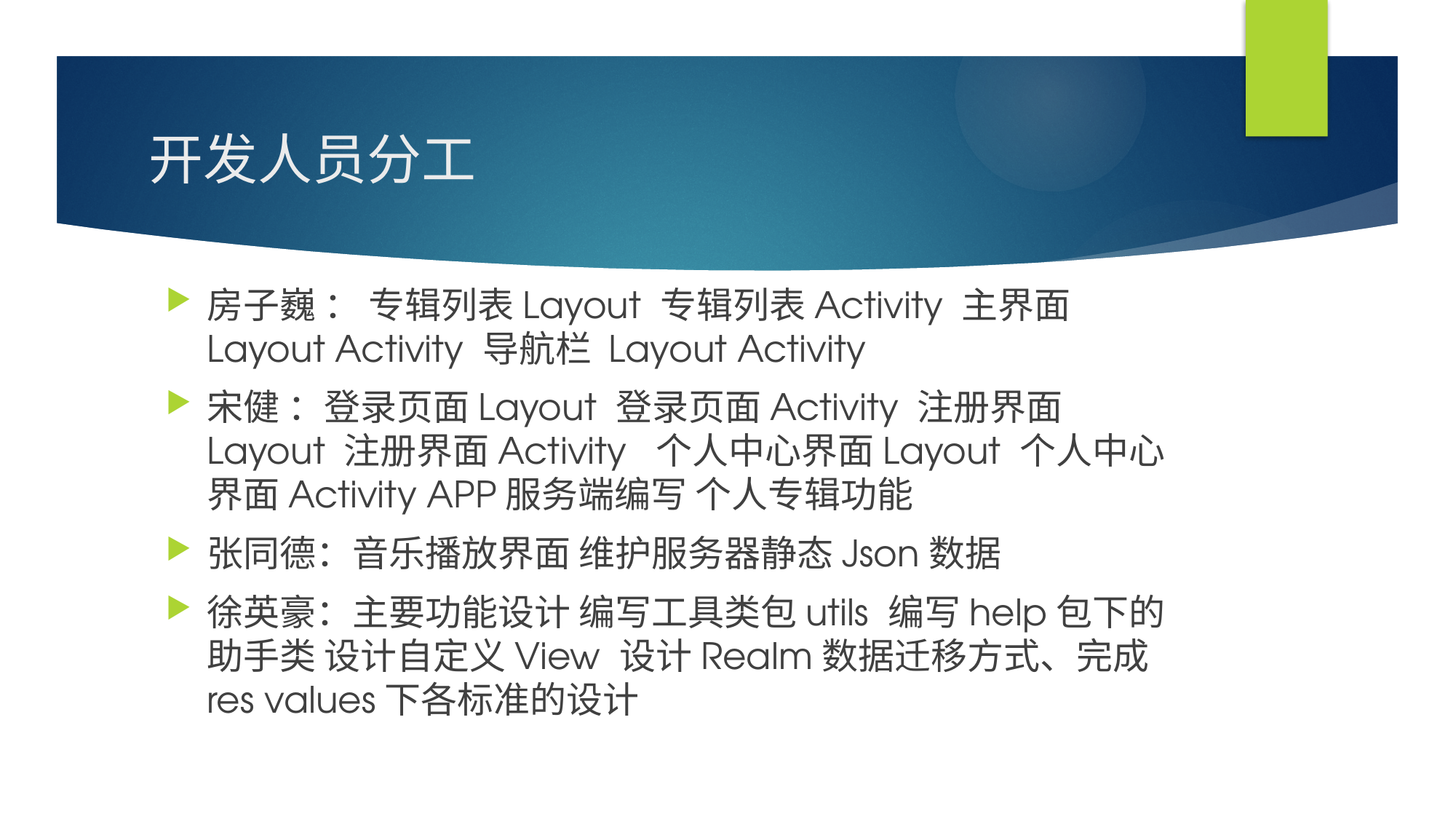

# 开发人员分工
房子巍 ： 专辑列表Layout 专辑列表Activity 主界面Layout Activity 导航栏 Layout Activity
宋健 ：登录页面Layout 登录页面Activity 注册界面Layout 注册界面Activity  个人中心界面Layout 个人中心界面Activity APP服务端编写 个人专辑功能
张同德：音乐播放界面 维护服务器静态Json数据
徐英豪：主要功能设计 编写工具类包utils 编写help包下的助手类 设计自定义View 设计Realm数据迁移方式、完成res values下各标准的设计